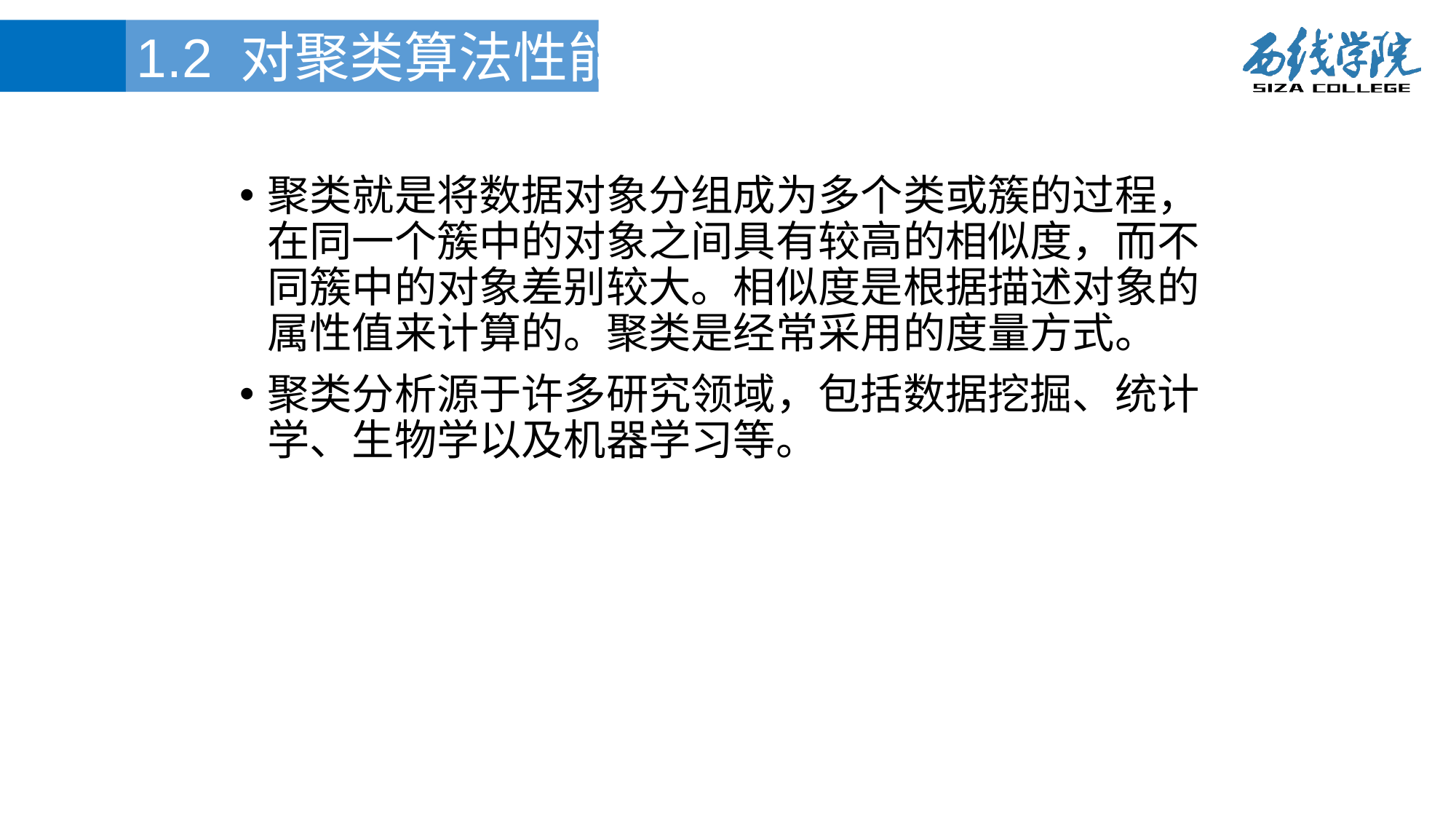

1.2 对聚类算法性能的要求
聚类就是将数据对象分组成为多个类或簇的过程，在同一个簇中的对象之间具有较高的相似度，而不同簇中的对象差别较大。相似度是根据描述对象的属性值来计算的。聚类是经常采用的度量方式。
聚类分析源于许多研究领域，包括数据挖掘、统计学、生物学以及机器学习等。